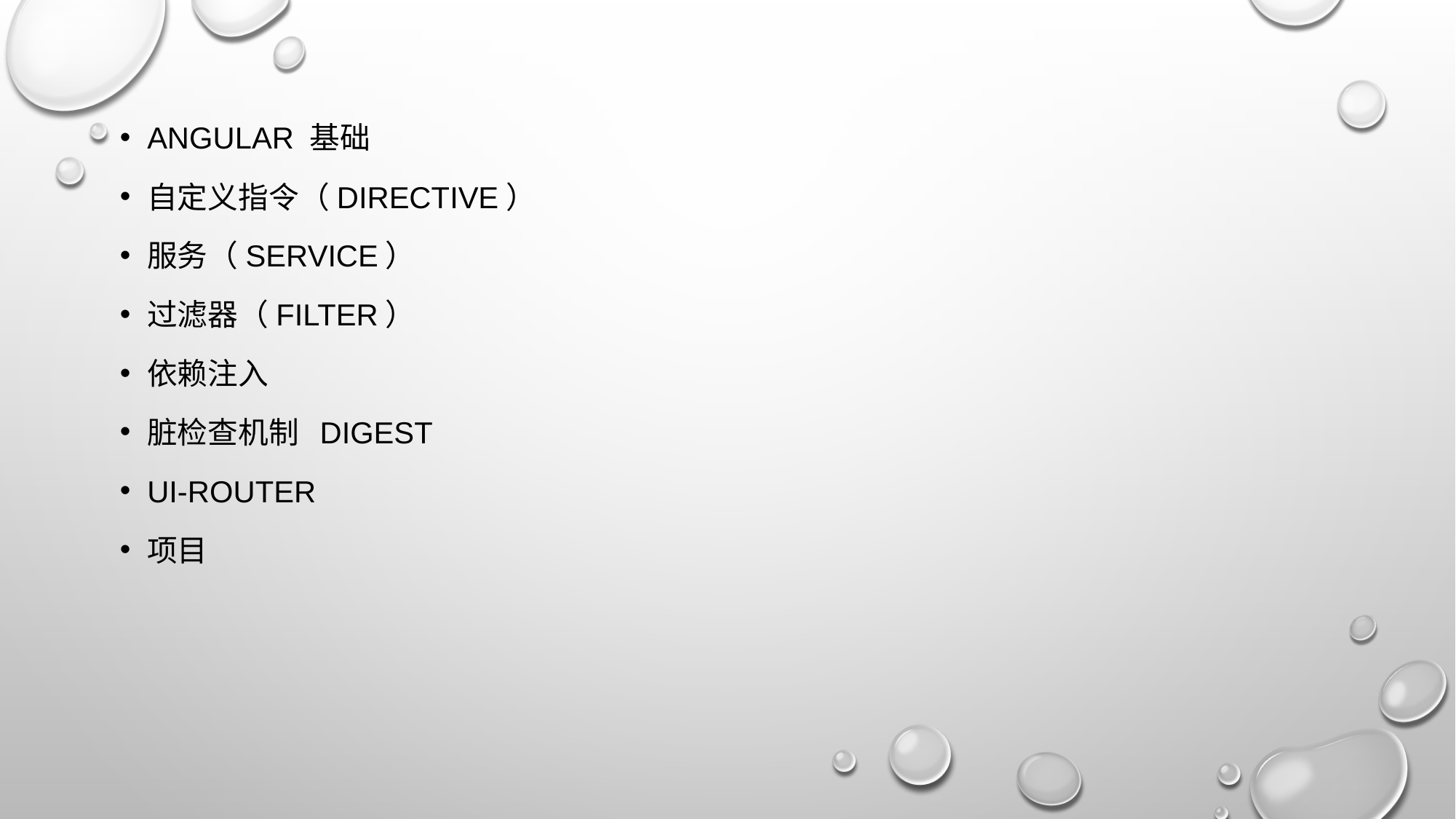

Angular 基础
自定义指令（directive）
服务（service）
过滤器（filter）
依赖注入
脏检查机制  digest
Ui-router
项目